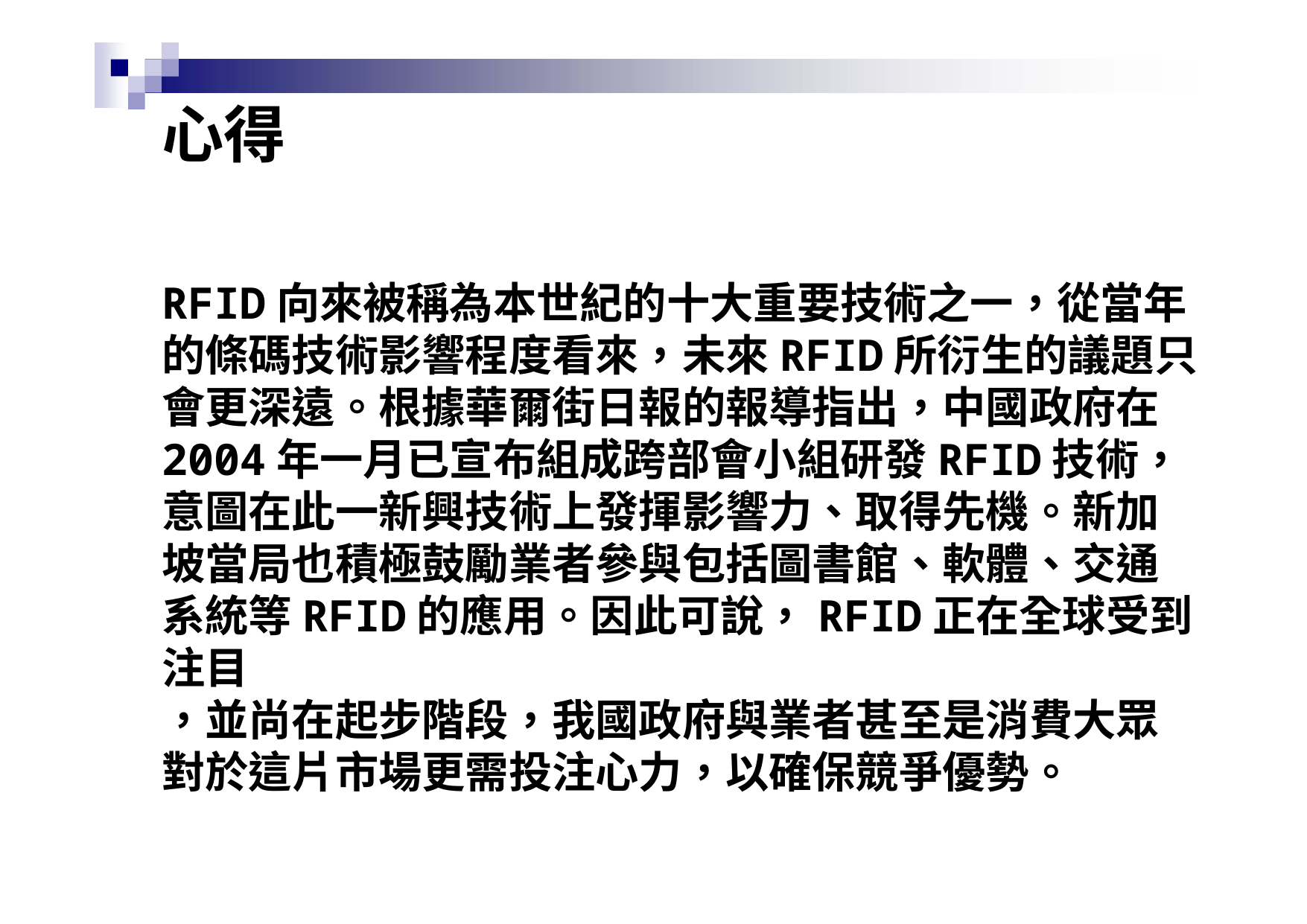

# 心得
RFID向來被稱為本世紀的十大重要技術之一，從當年的條碼技術影響程度看來，未來RFID所衍生的議題只會更深遠。根據華爾街日報的報導指出，中國政府在2004年一月已宣布組成跨部會小組研發RFID技術，意圖在此一新興技術上發揮影響力、取得先機。新加坡當局也積極鼓勵業者參與包括圖書館、軟體、交通系統等RFID的應用。因此可說，RFID正在全球受到注目
，並尚在起步階段，我國政府與業者甚至是消費大眾對於這片市場更需投注心力，以確保競爭優勢。